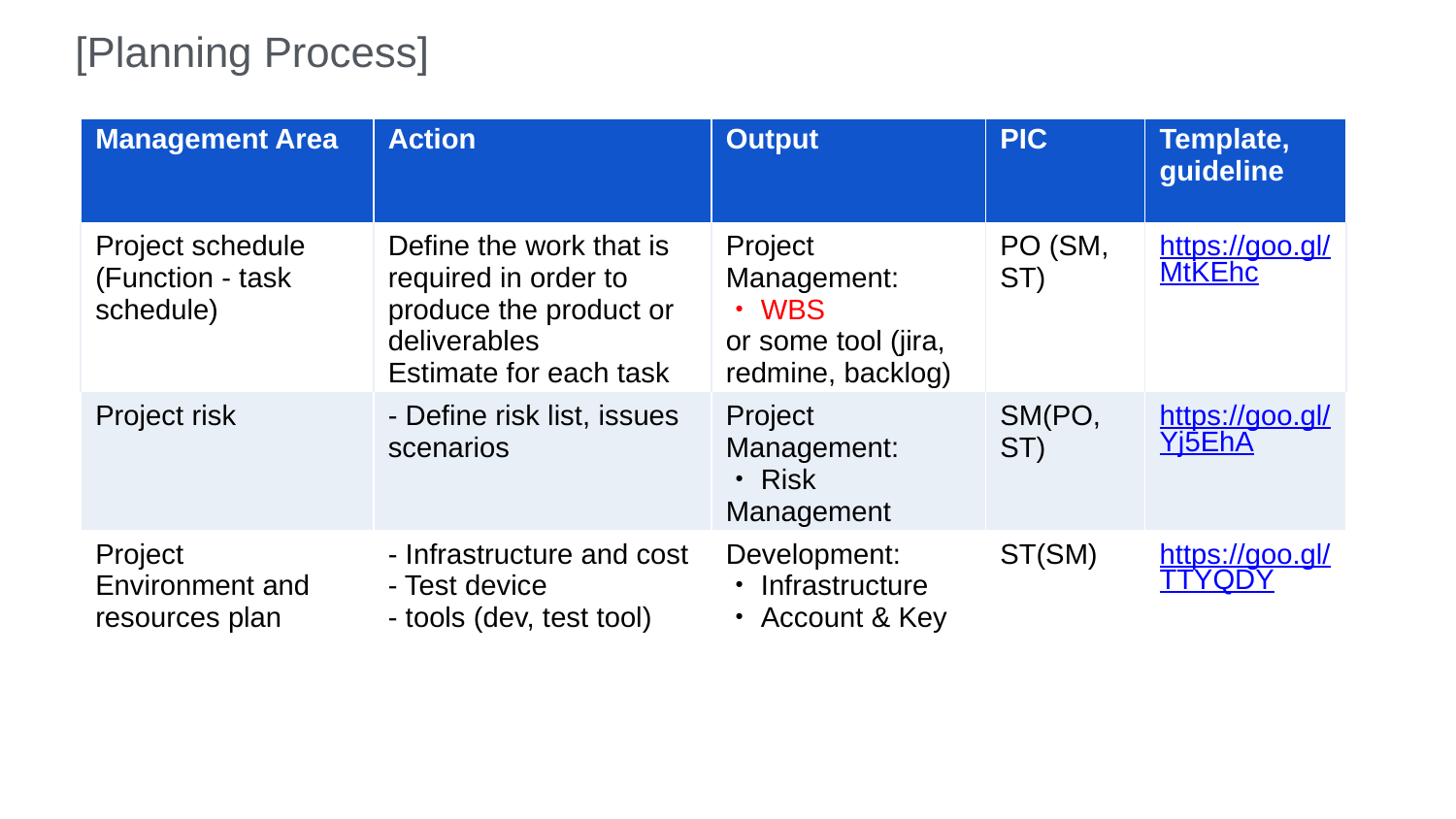

[Planning Process]
| Management Area | Action | Output | PIC | Template, guideline |
| --- | --- | --- | --- | --- |
| Project schedule (Function - task schedule) | Define the work that is required in order to produce the product or deliverables Estimate for each task | Project Management: ・WBS or some tool (jira, redmine, backlog) | PO (SM, ST) | https://goo.gl/MtKEhc |
| Project risk | - Define risk list, issues scenarios | Project Management: ・Risk Management | SM(PO, ST) | https://goo.gl/Yj5EhA |
| Project Environment and resources plan | - Infrastructure and cost - Test device - tools (dev, test tool) | Development: ・Infrastructure ・Account & Key | ST(SM) | https://goo.gl/TTYQDY |